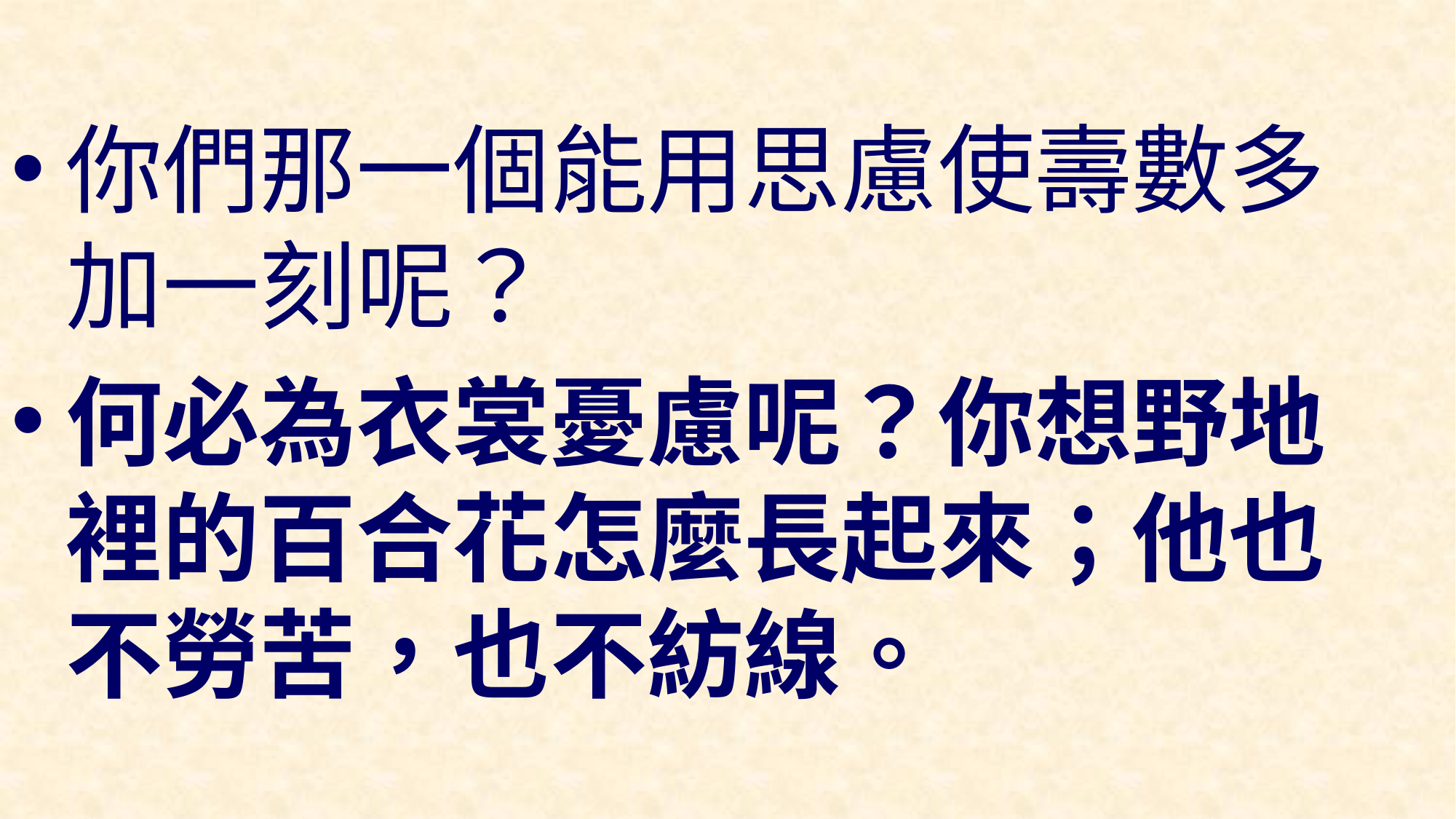

你們那一個能用思慮使壽數多加一刻呢？
何必為衣裳憂慮呢？你想野地裡的百合花怎麼長起來；他也不勞苦，也不紡線。